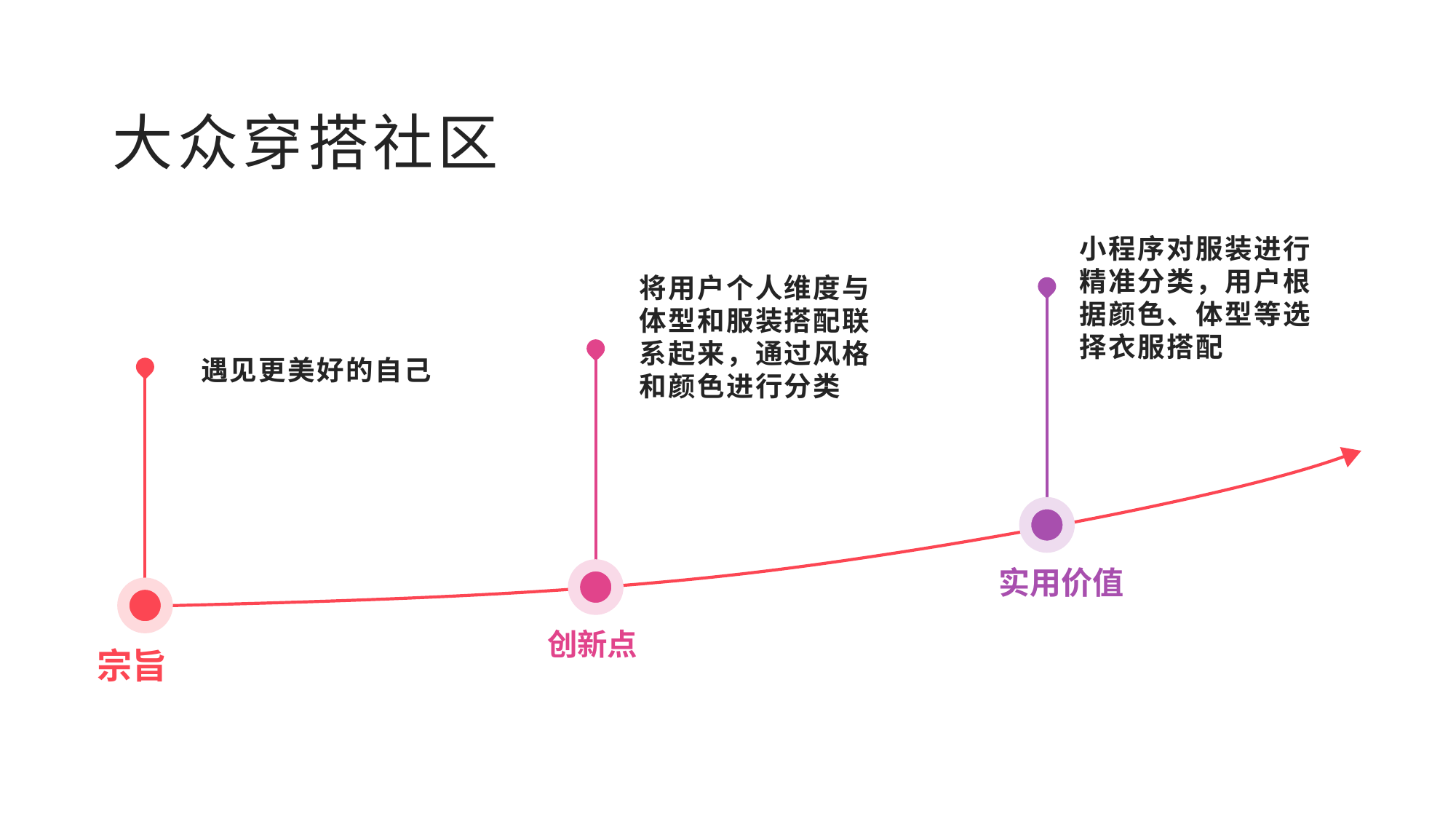

大众穿搭社区
小程序对服装进行精准分类，用户根据颜色、体型等选择衣服搭配
将用户个人维度与体型和服装搭配联系起来，通过风格和颜色进行分类

遇见更美好的自己

实用价值

创新点
宗旨